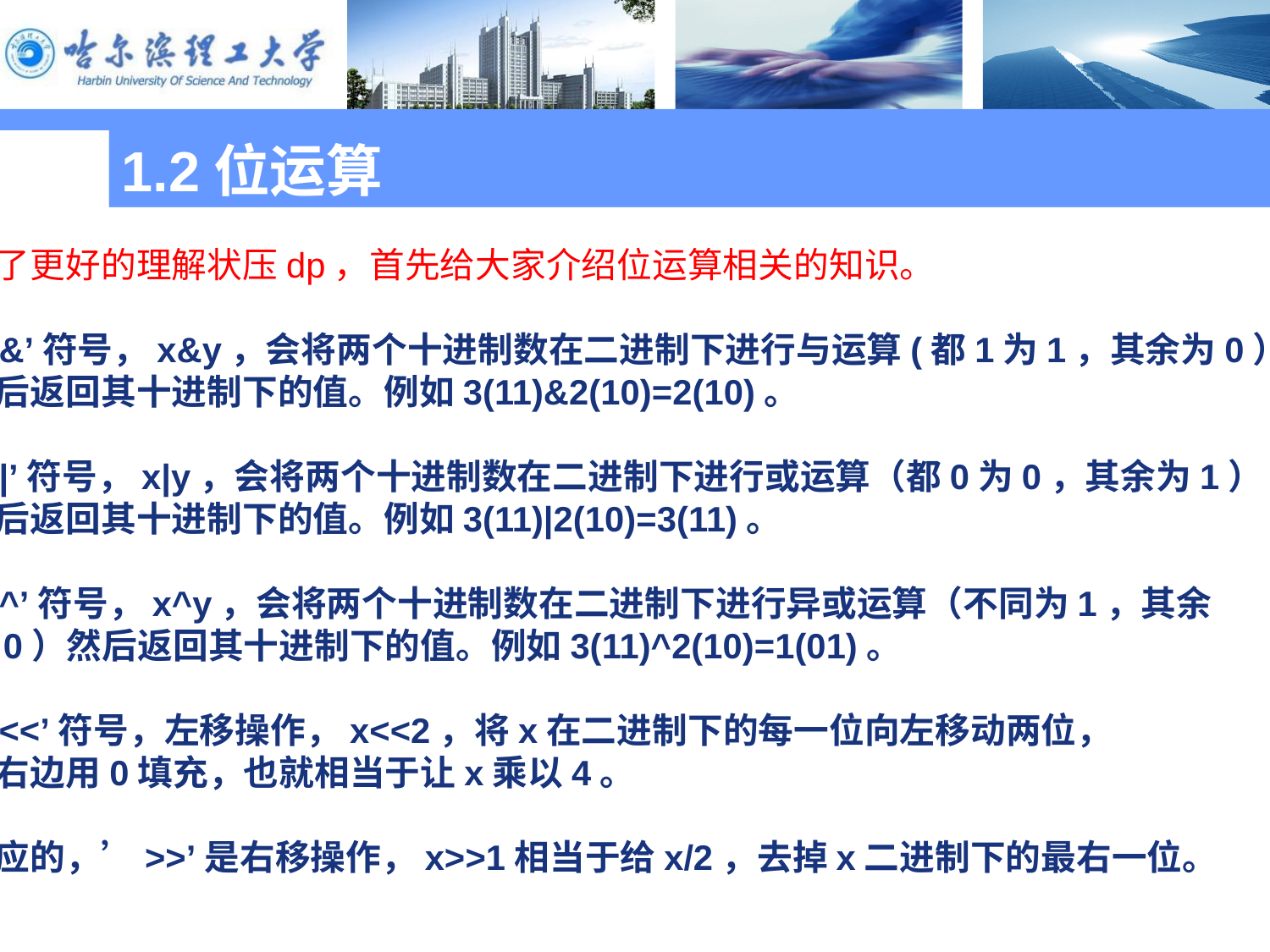

1.2位运算
为了更好的理解状压dp，首先给大家介绍位运算相关的知识。

1.’&’符号，x&y，会将两个十进制数在二进制下进行与运算(都1为1，其余为0）
然后返回其十进制下的值。例如3(11)&2(10)=2(10)。

2.’|’符号，x|y，会将两个十进制数在二进制下进行或运算（都0为0，其余为1）
然后返回其十进制下的值。例如3(11)|2(10)=3(11)。

3.’^’符号，x^y，会将两个十进制数在二进制下进行异或运算（不同为1，其余
为0）然后返回其十进制下的值。例如3(11)^2(10)=1(01)。

4.’<<’符号，左移操作，x<<2，将x在二进制下的每一位向左移动两位，
最右边用0填充，也就相当于让x乘以4。

相应的，’>>’是右移操作，x>>1相当于给x/2，去掉x二进制下的最右一位。